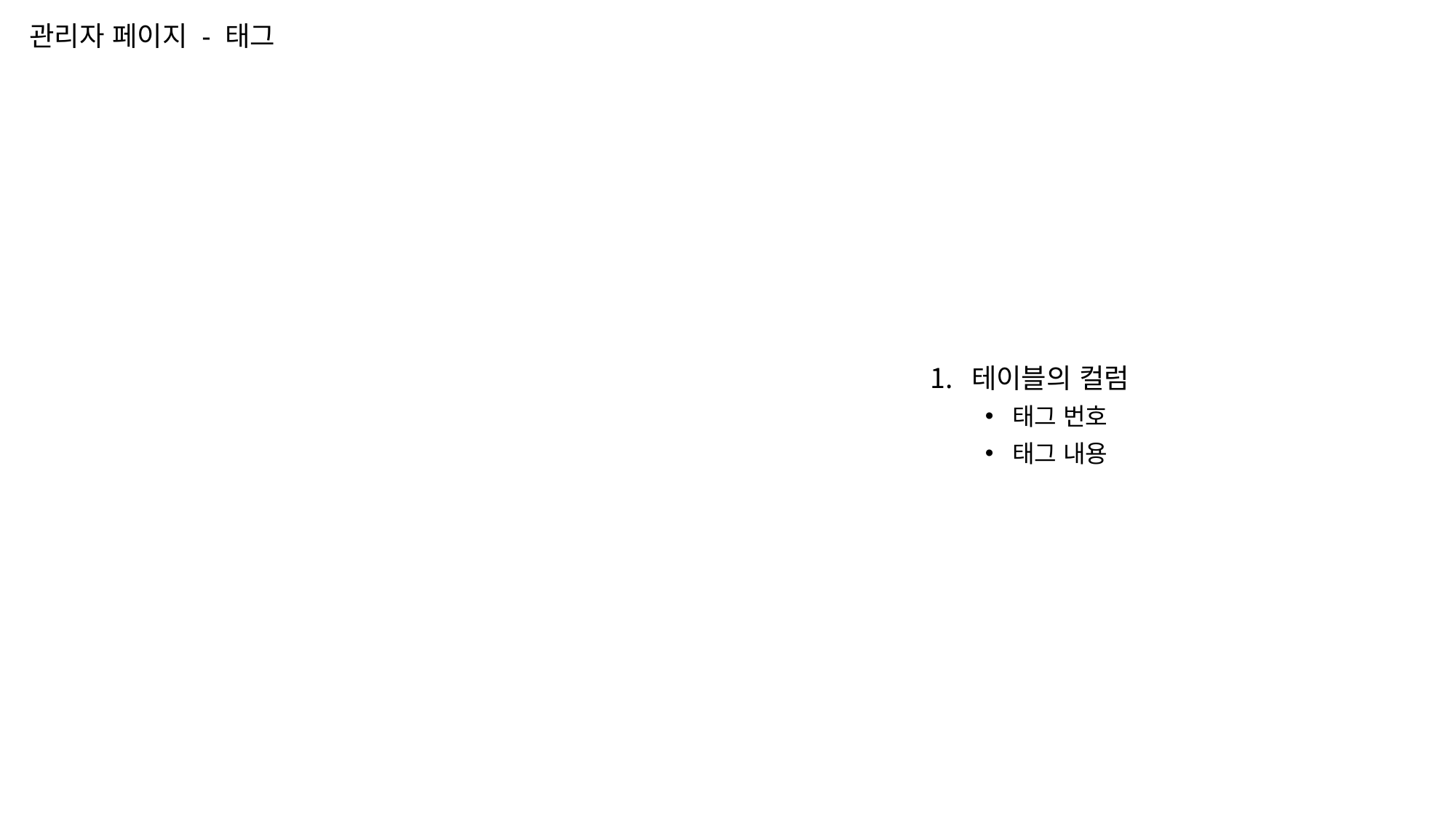

# 관리자 페이지 - 태그
테이블의 컬럼
태그 번호
태그 내용